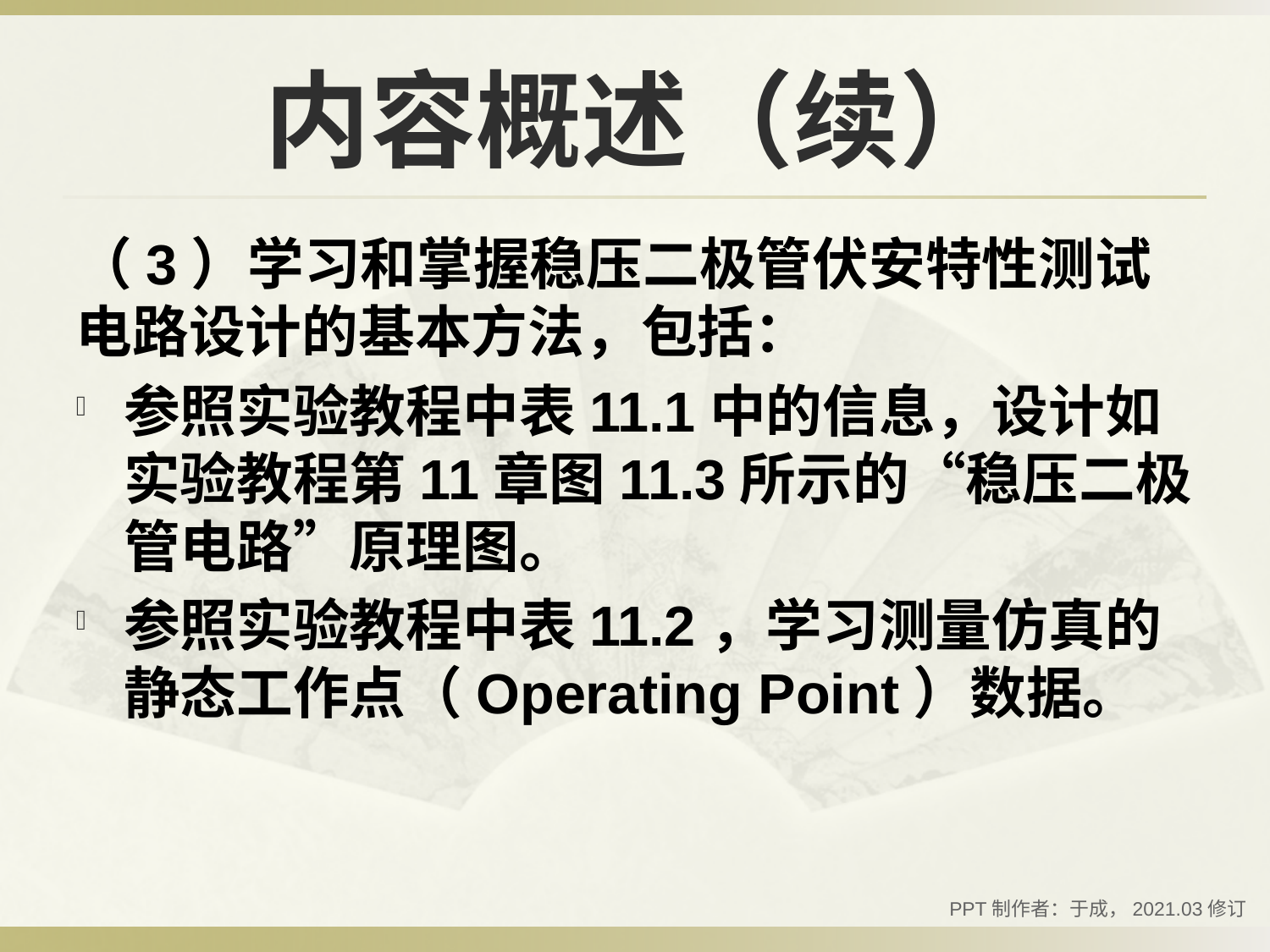

# 内容概述（续）
（3）学习和掌握稳压二极管伏安特性测试电路设计的基本方法，包括：
参照实验教程中表11.1中的信息，设计如实验教程第11章图11.3所示的“稳压二极管电路”原理图。
参照实验教程中表11.2，学习测量仿真的静态工作点（Operating Point）数据。

PPT制作者：于成，2021.03修订